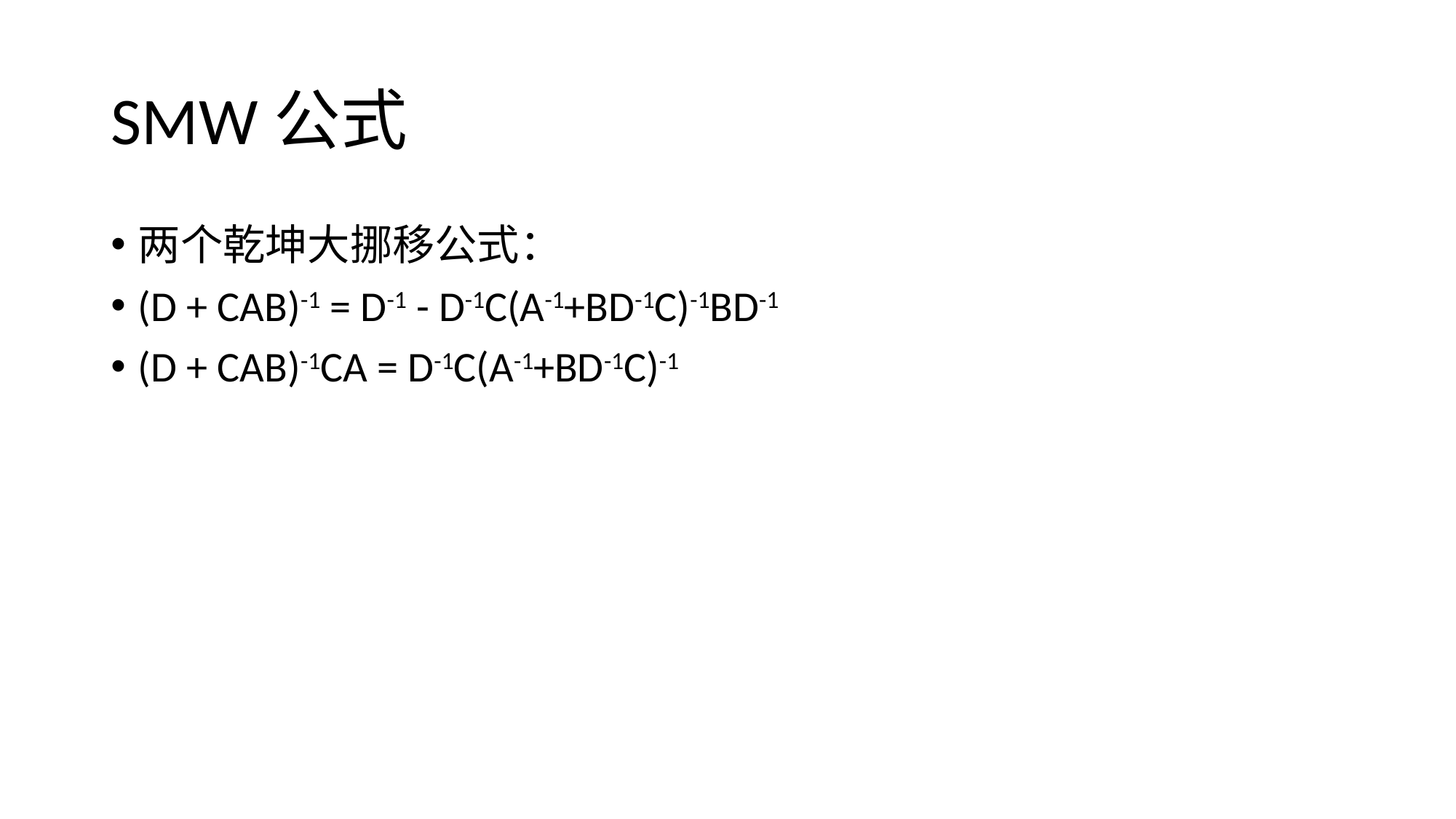

# SMW公式
两个乾坤大挪移公式：
(D + CAB)-1 = D-1 - D-1C(A-1+BD-1C)-1BD-1
(D + CAB)-1CA = D-1C(A-1+BD-1C)-1